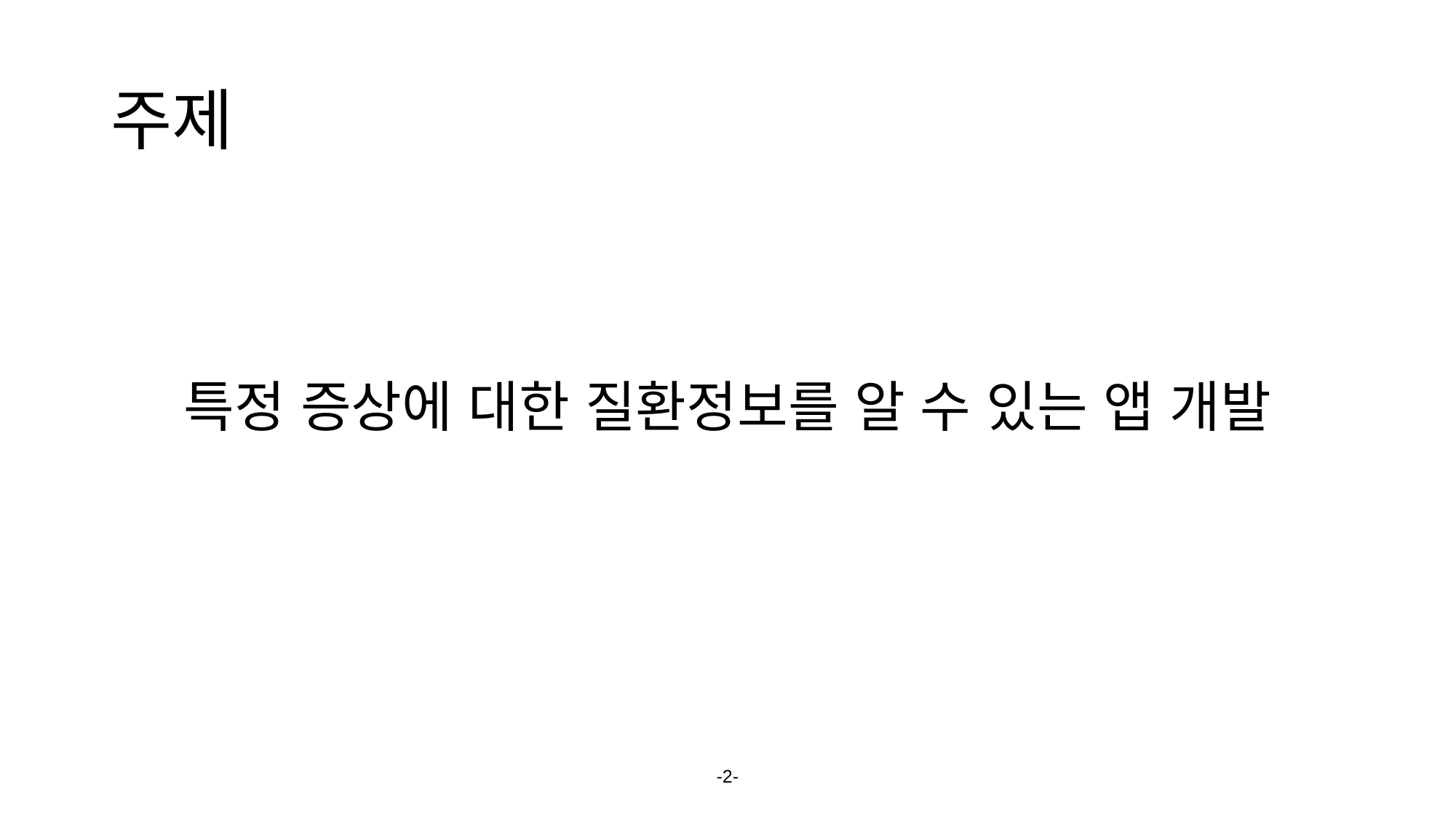

# 주제
특정 증상에 대한 질환정보를 알 수 있는 앱 개발
-2-